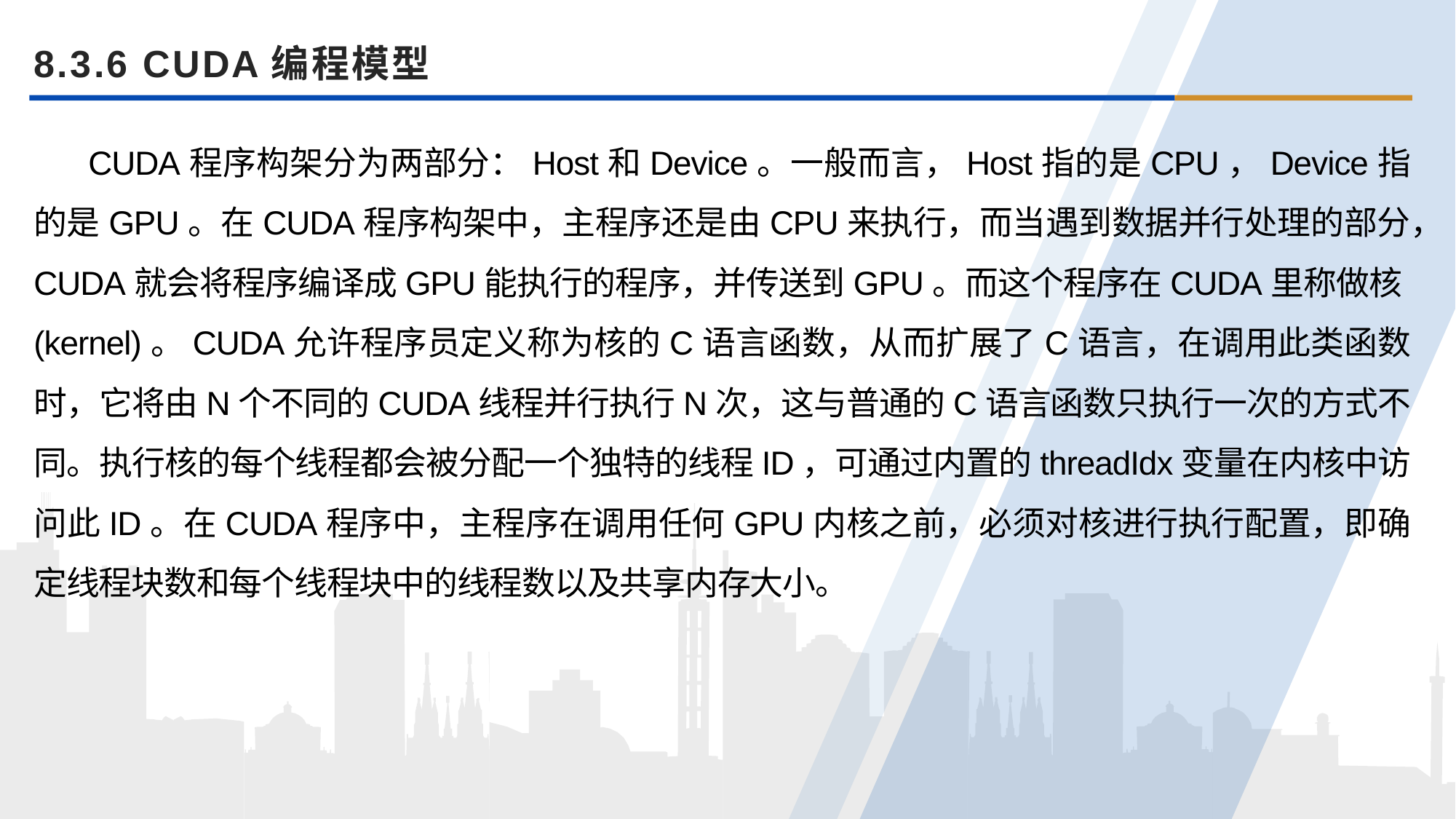

8.3.6 CUDA编程模型
CUDA程序构架分为两部分：Host和Device。一般而言，Host指的是CPU，Device指的是GPU。在CUDA程序构架中，主程序还是由CPU来执行，而当遇到数据并行处理的部分，CUDA就会将程序编译成GPU能执行的程序，并传送到GPU。而这个程序在CUDA里称做核(kernel)。CUDA允许程序员定义称为核的C语言函数，从而扩展了C语言，在调用此类函数时，它将由N个不同的CUDA线程并行执行N次，这与普通的C语言函数只执行一次的方式不同。执行核的每个线程都会被分配一个独特的线程ID，可通过内置的threadIdx变量在内核中访问此ID。在CUDA程序中，主程序在调用任何GPU内核之前，必须对核进行执行配置，即确定线程块数和每个线程块中的线程数以及共享内存大小。